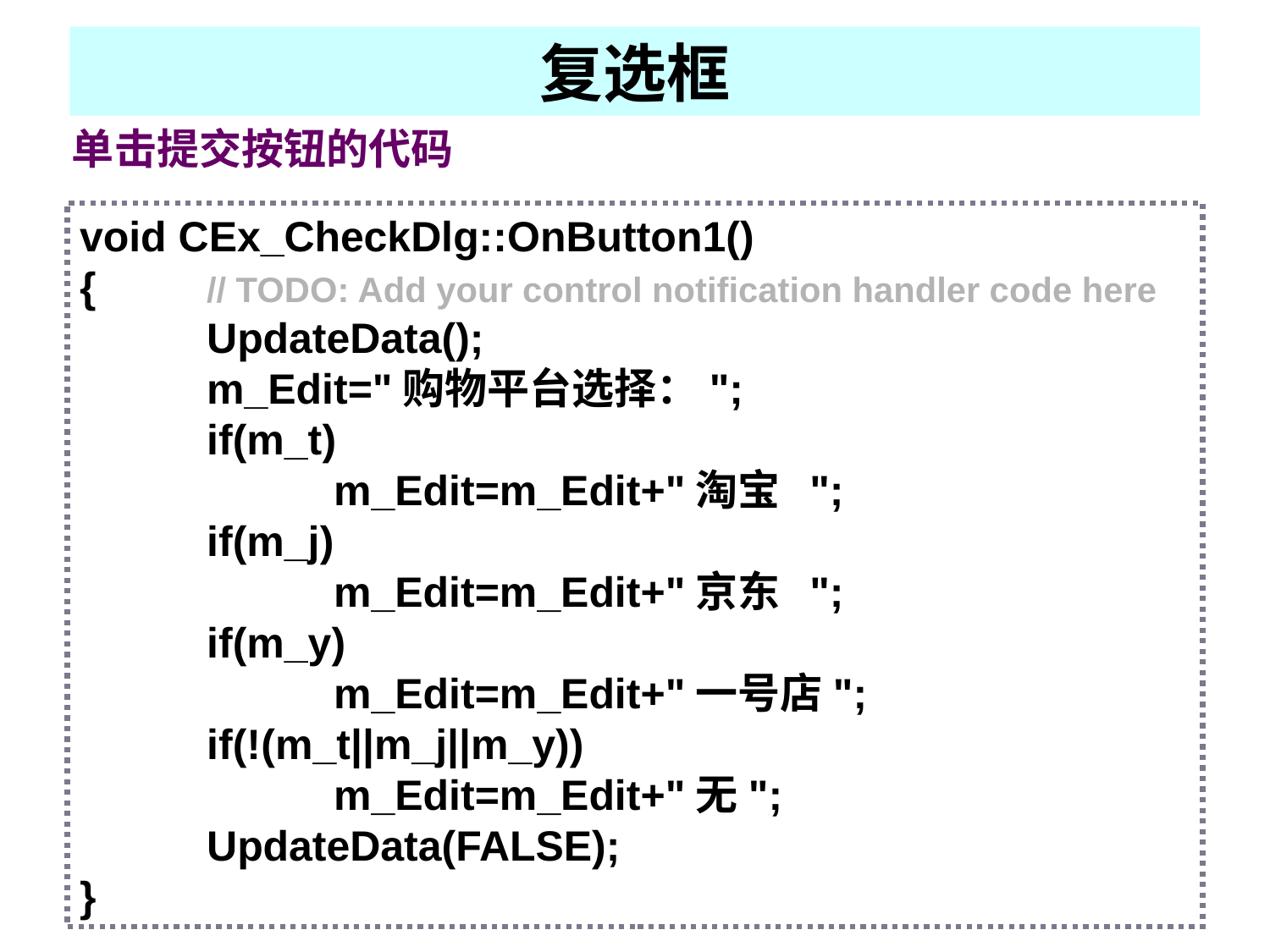

复选框
单击提交按钮的代码
void CEx_CheckDlg::OnButton1()
{	// TODO: Add your control notification handler code here
	UpdateData();
	m_Edit="购物平台选择：";
	if(m_t)
		m_Edit=m_Edit+"淘宝  ";
	if(m_j)
		m_Edit=m_Edit+"京东  ";
	if(m_y)
		m_Edit=m_Edit+"一号店";
	if(!(m_t||m_j||m_y))
		m_Edit=m_Edit+"无";
	UpdateData(FALSE);
}